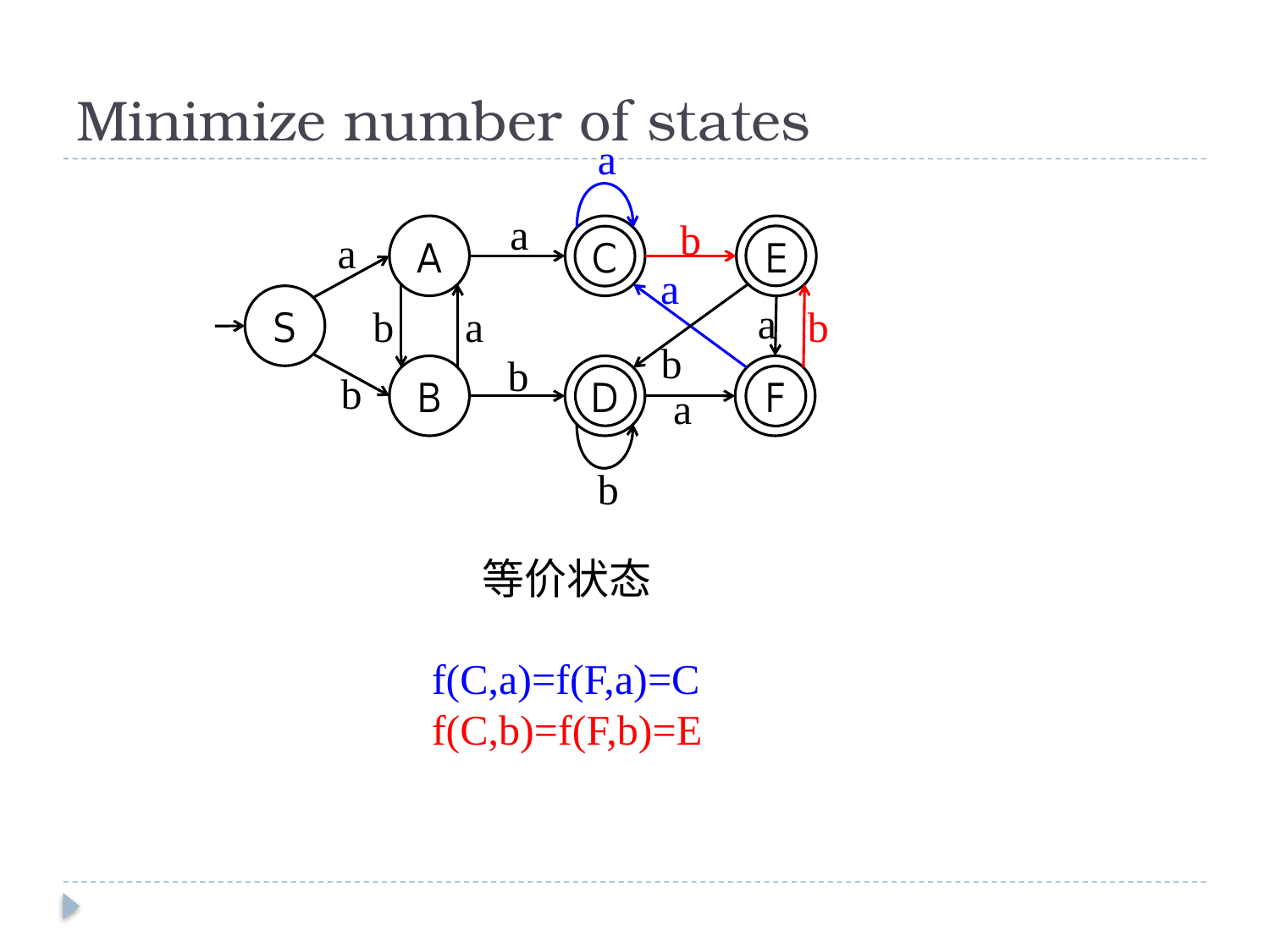

# Minimize number of states
a
a
b
A
C
E
a

a
S
a
b
a
b
b
b
B
D
F
b

a
b
等价状态
f(C,a)=f(F,a)=C
f(C,b)=f(F,b)=E
32